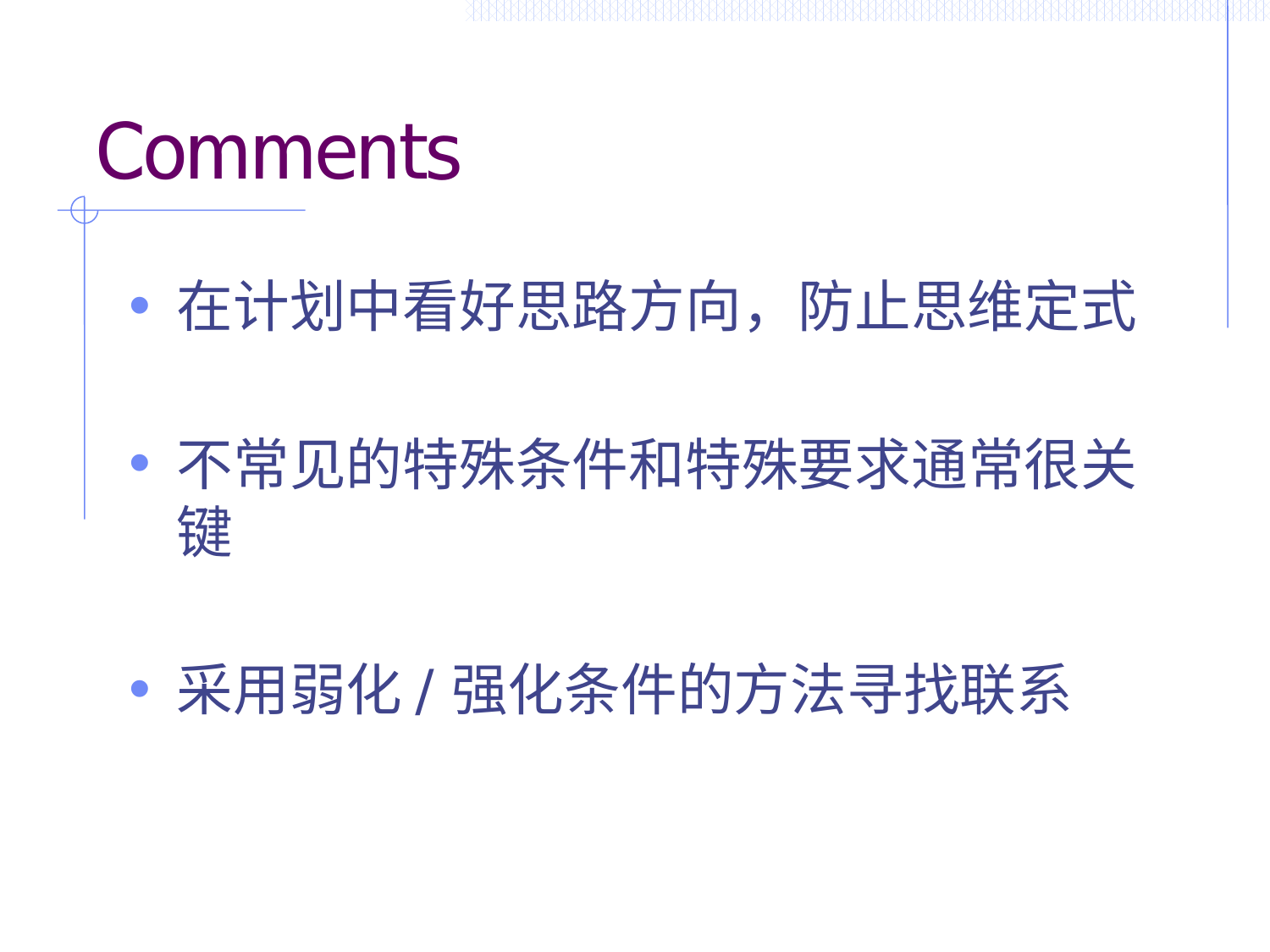

# Comments
在计划中看好思路方向，防止思维定式

不常见的特殊条件和特殊要求通常很关键

采用弱化/强化条件的方法寻找联系